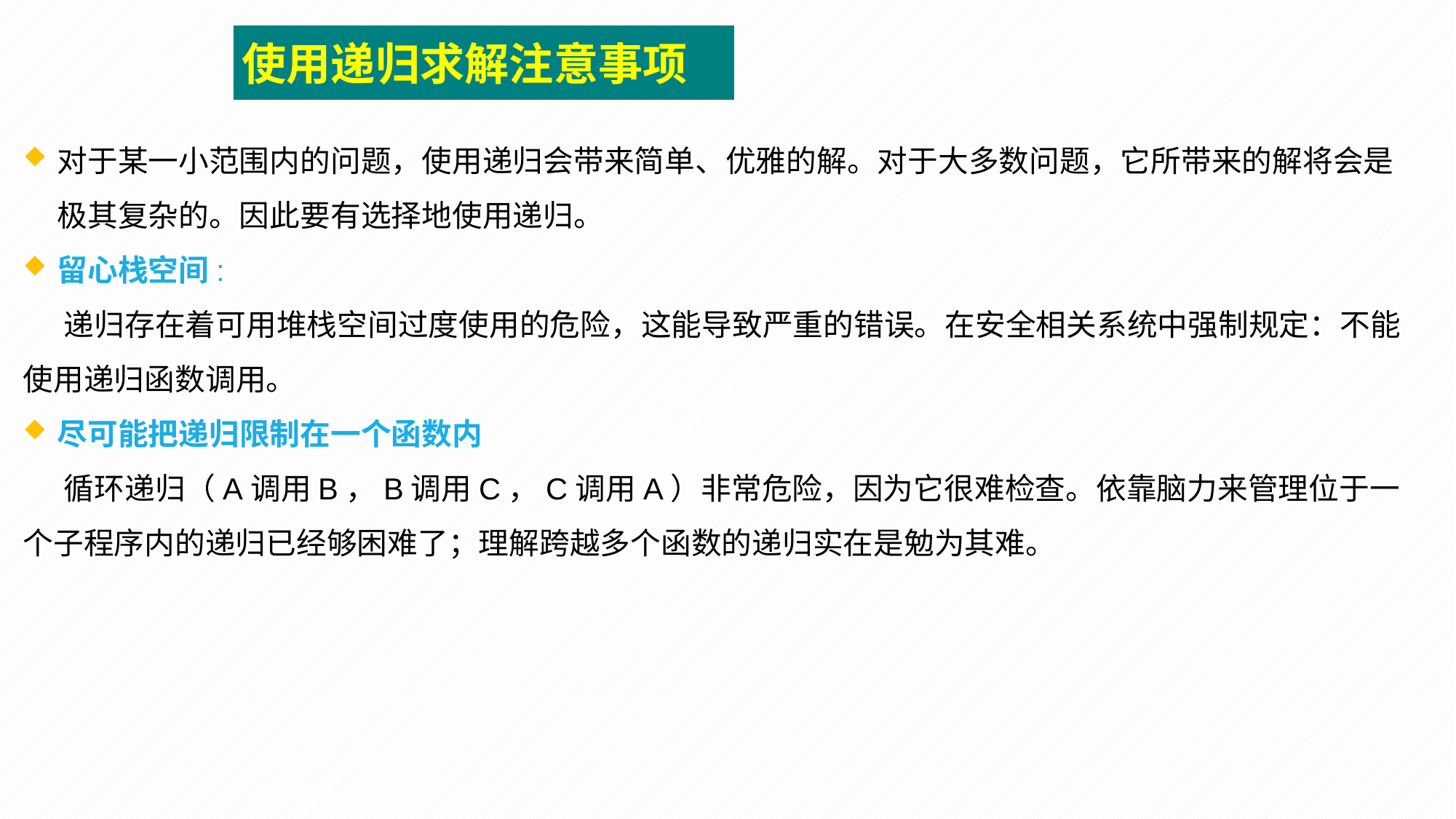

使用递归求解注意事项
对于某一小范围内的问题，使用递归会带来简单、优雅的解。对于大多数问题，它所带来的解将会是极其复杂的。因此要有选择地使用递归。
留心栈空间:
     递归存在着可用堆栈空间过度使用的危险，这能导致严重的错误。在安全相关系统中强制规定：不能使用递归函数调用。
尽可能把递归限制在一个函数内
     循环递归（A调用B，B调用C，C调用A）非常危险，因为它很难检查。依靠脑力来管理位于一个子程序内的递归已经够困难了；理解跨越多个函数的递归实在是勉为其难。